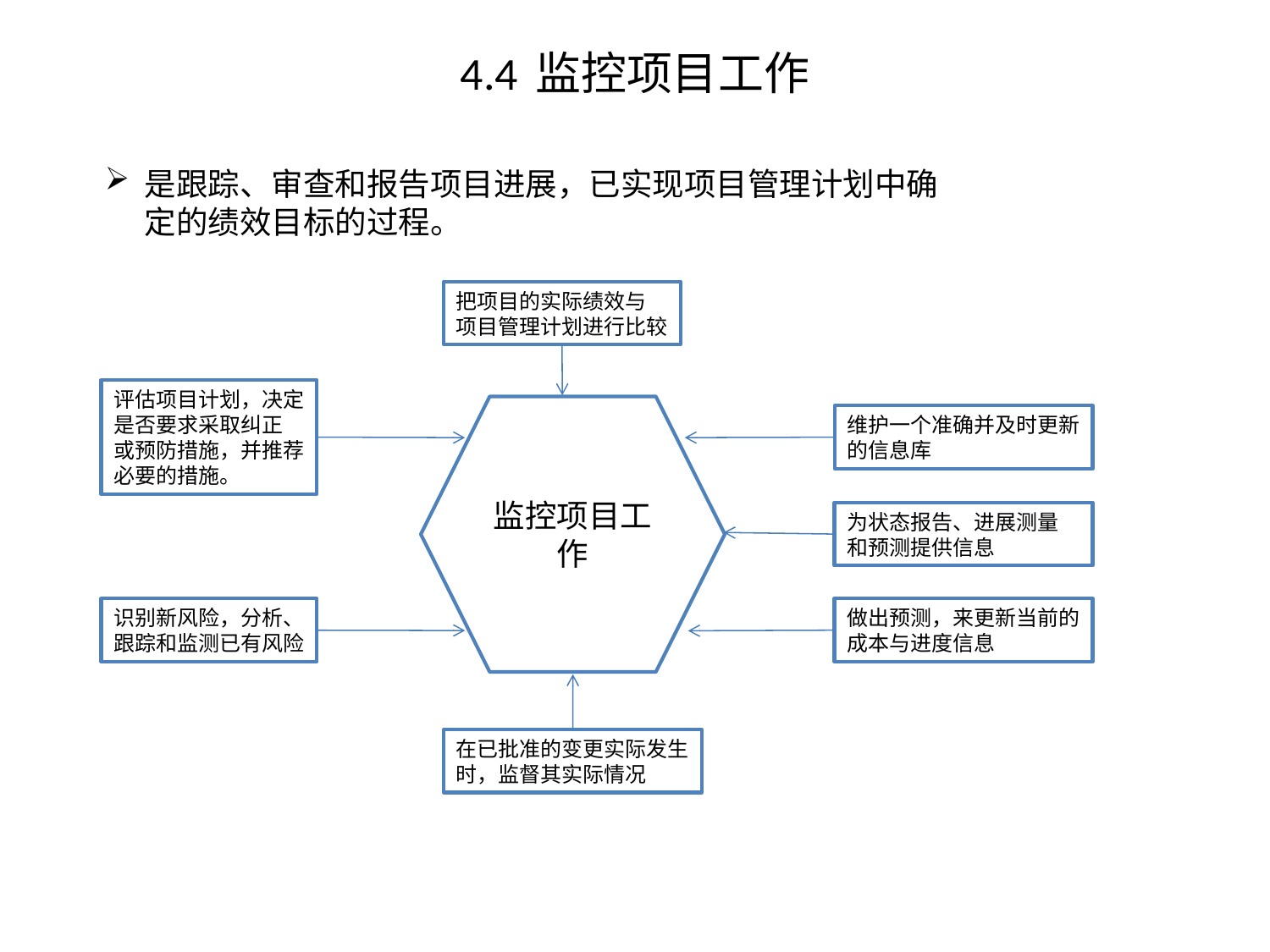

# 4.4 监控项目工作
是跟踪、审查和报告项目进展，已实现项目管理计划中确定的绩效目标的过程。
把项目的实际绩效与
项目管理计划进行比较
评估项目计划，决定
是否要求采取纠正
或预防措施，并推荐
必要的措施。
监控项目工作
维护一个准确并及时更新
的信息库
为状态报告、进展测量
和预测提供信息
识别新风险，分析、
跟踪和监测已有风险
做出预测，来更新当前的
成本与进度信息
在已批准的变更实际发生
时，监督其实际情况